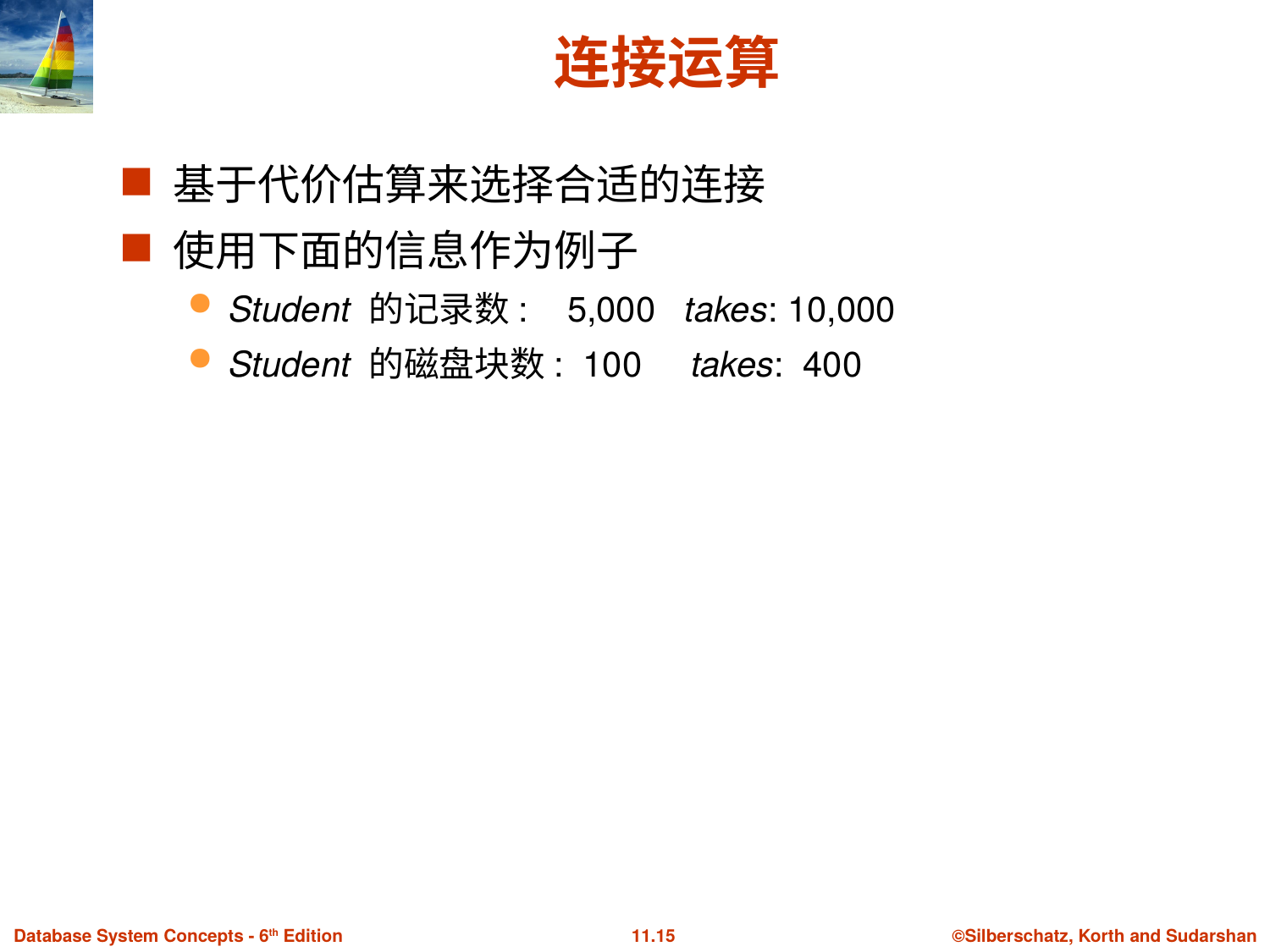

# 连接运算
基于代价估算来选择合适的连接
使用下面的信息作为例子
Student 的记录数:    5,000   takes: 10,000
Student 的磁盘块数:  100     takes:  400